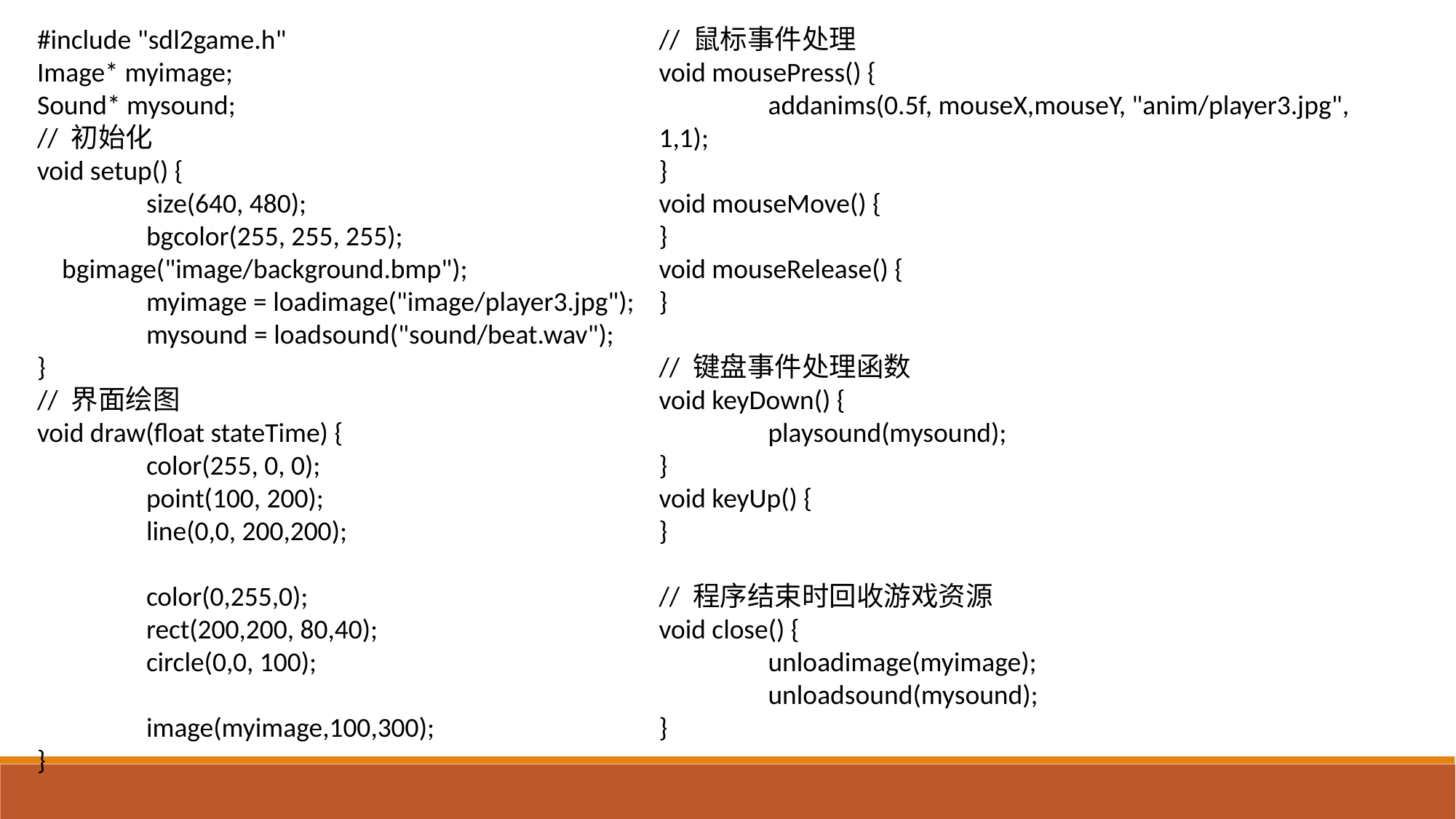

#include "sdl2game.h"
Image* myimage;
Sound* mysound;
// 初始化
void setup() {
	size(640, 480);
	bgcolor(255, 255, 255);
    bgimage("image/background.bmp");
	myimage = loadimage("image/player3.jpg");
	mysound = loadsound("sound/beat.wav");
}
// 界面绘图
void draw(float stateTime) {
	color(255, 0, 0);
	point(100, 200);
	line(0,0, 200,200);

	color(0,255,0);
	rect(200,200, 80,40);
	circle(0,0, 100);

	image(myimage,100,300);
}
// 鼠标事件处理
void mousePress() {
	addanims(0.5f, mouseX,mouseY, "anim/player3.jpg", 1,1);
}
void mouseMove() {
}
void mouseRelease() {
}

// 键盘事件处理函数
void keyDown() {
	playsound(mysound);
}
void keyUp() {
}

// 程序结束时回收游戏资源
void close() {
	unloadimage(myimage);
	unloadsound(mysound);
}